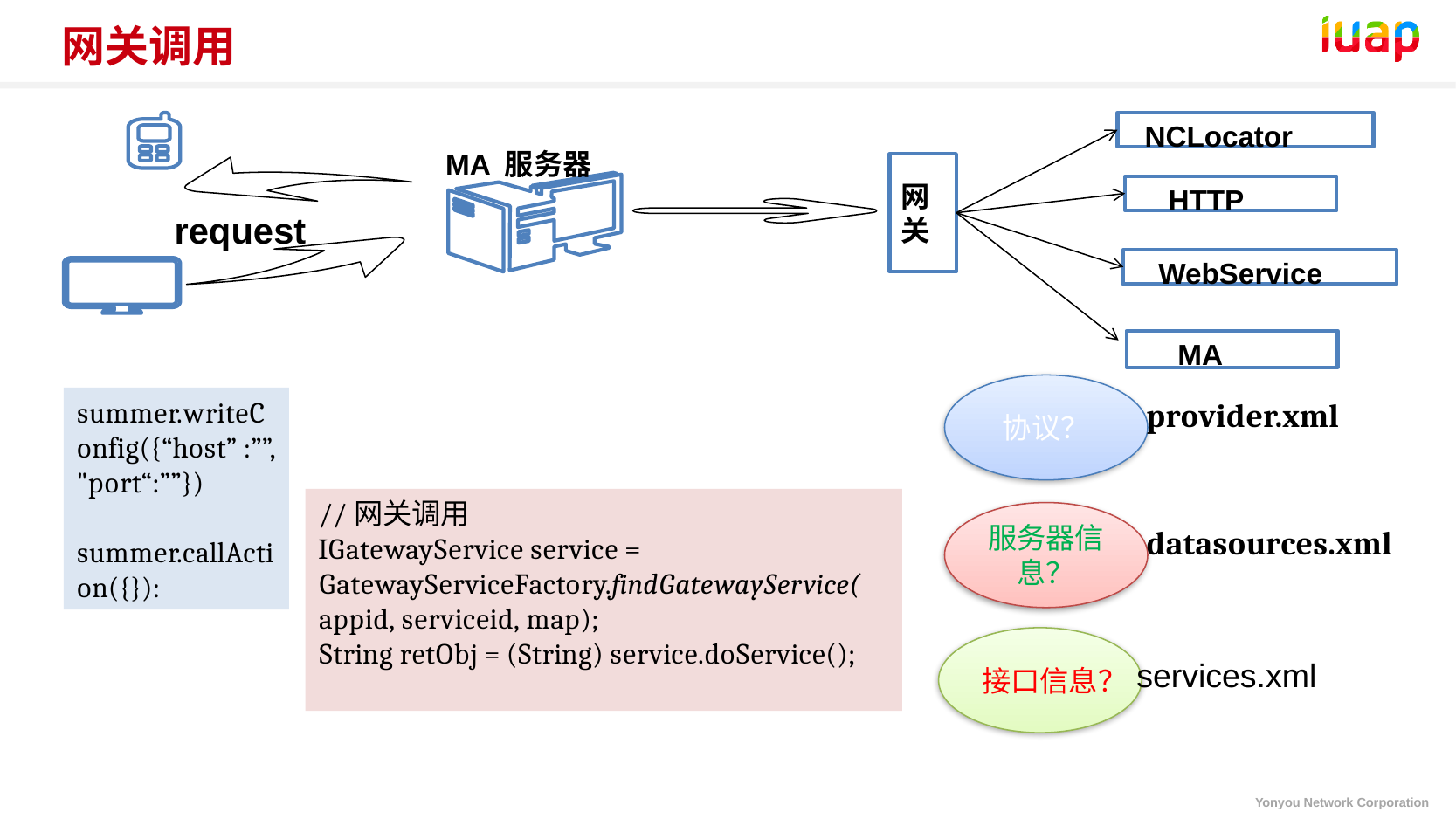

# 网关调用
  NCLocator

MA 服务器
网关

    HTTP

request

   WebService

     MA
协议？
summer.writeConfig({“host” :””,"port“:””})

summer.callAction({}):
provider.xml

//网关调用
IGatewayService service = GatewayServiceFactory.findGatewayService(
appid, serviceid, map);
String retObj = (String) service.doService();

服务器信息？
datasources.xml

接口信息？
services.xml